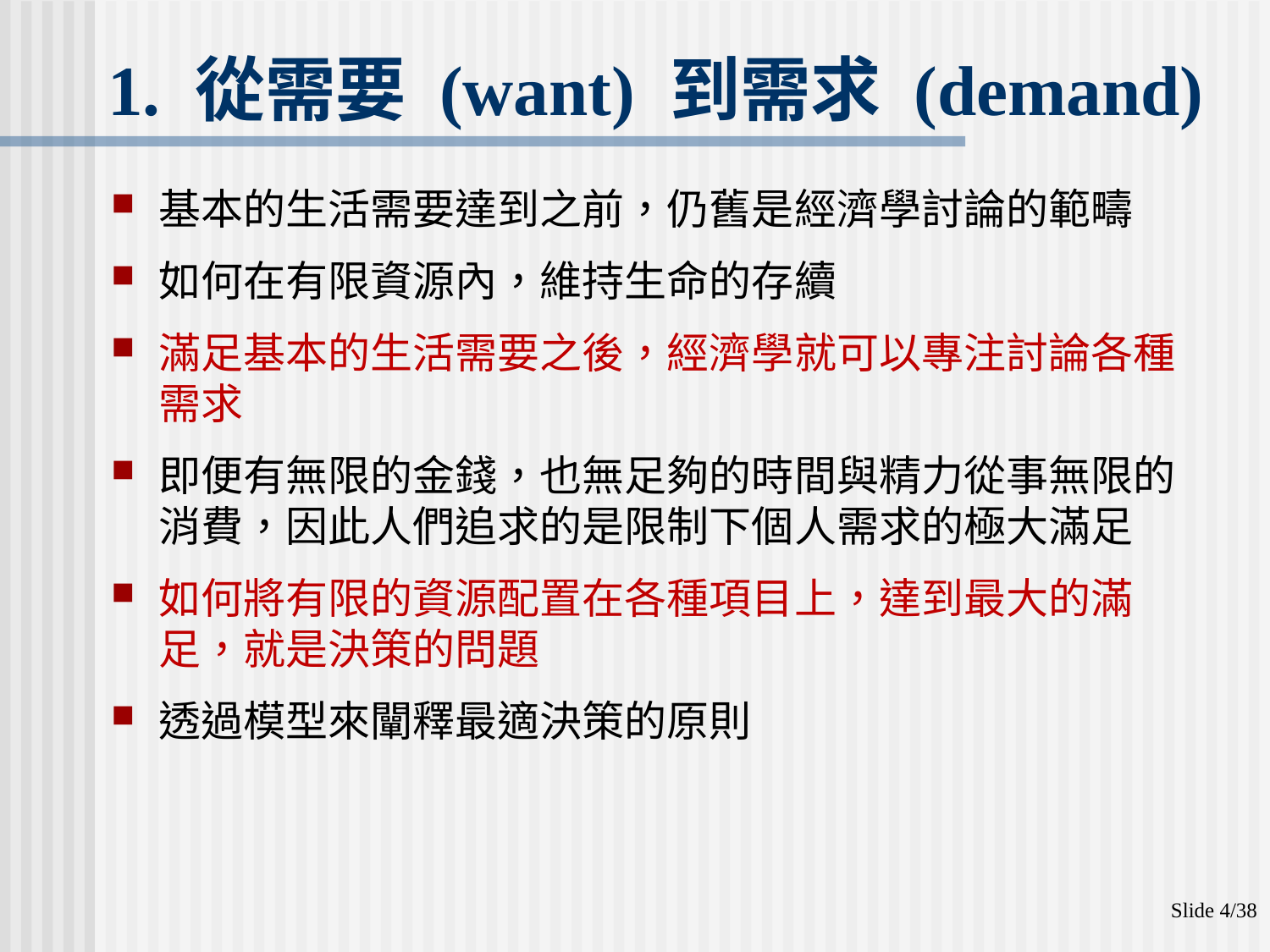

# 1. 從需要 (want) 到需求 (demand)
基本的生活需要達到之前，仍舊是經濟學討論的範疇
如何在有限資源內，維持生命的存續
滿足基本的生活需要之後，經濟學就可以專注討論各種需求
即便有無限的金錢，也無足夠的時間與精力從事無限的消費，因此人們追求的是限制下個人需求的極大滿足
如何將有限的資源配置在各種項目上，達到最大的滿足，就是決策的問題
透過模型來闡釋最適決策的原則
Slide 4/38